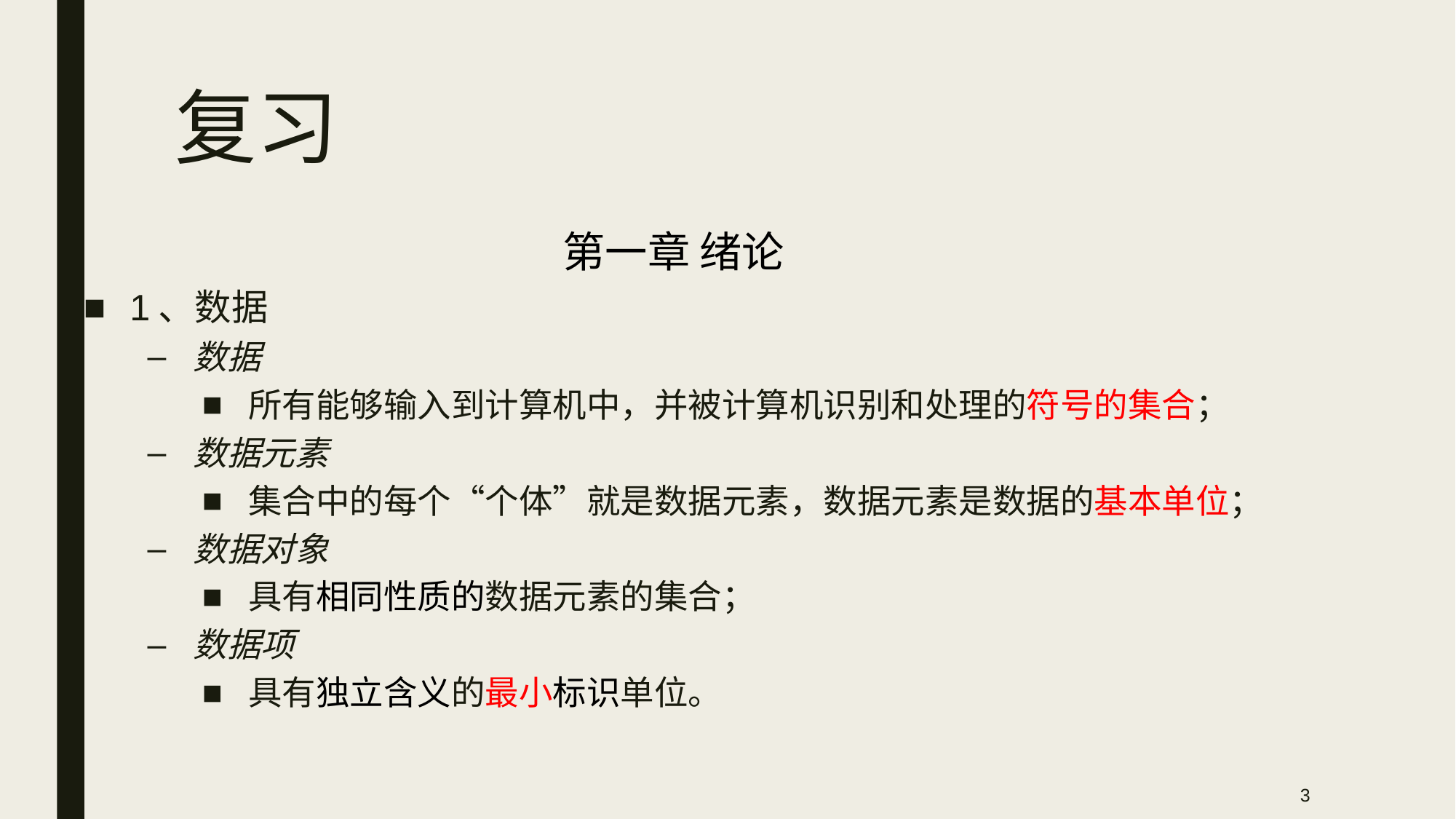

# 复习
第一章 绪论
1、数据
数据
所有能够输入到计算机中，并被计算机识别和处理的符号的集合；
数据元素
集合中的每个“个体”就是数据元素，数据元素是数据的基本单位；
数据对象
具有相同性质的数据元素的集合；
数据项
具有独立含义的最小标识单位。
3